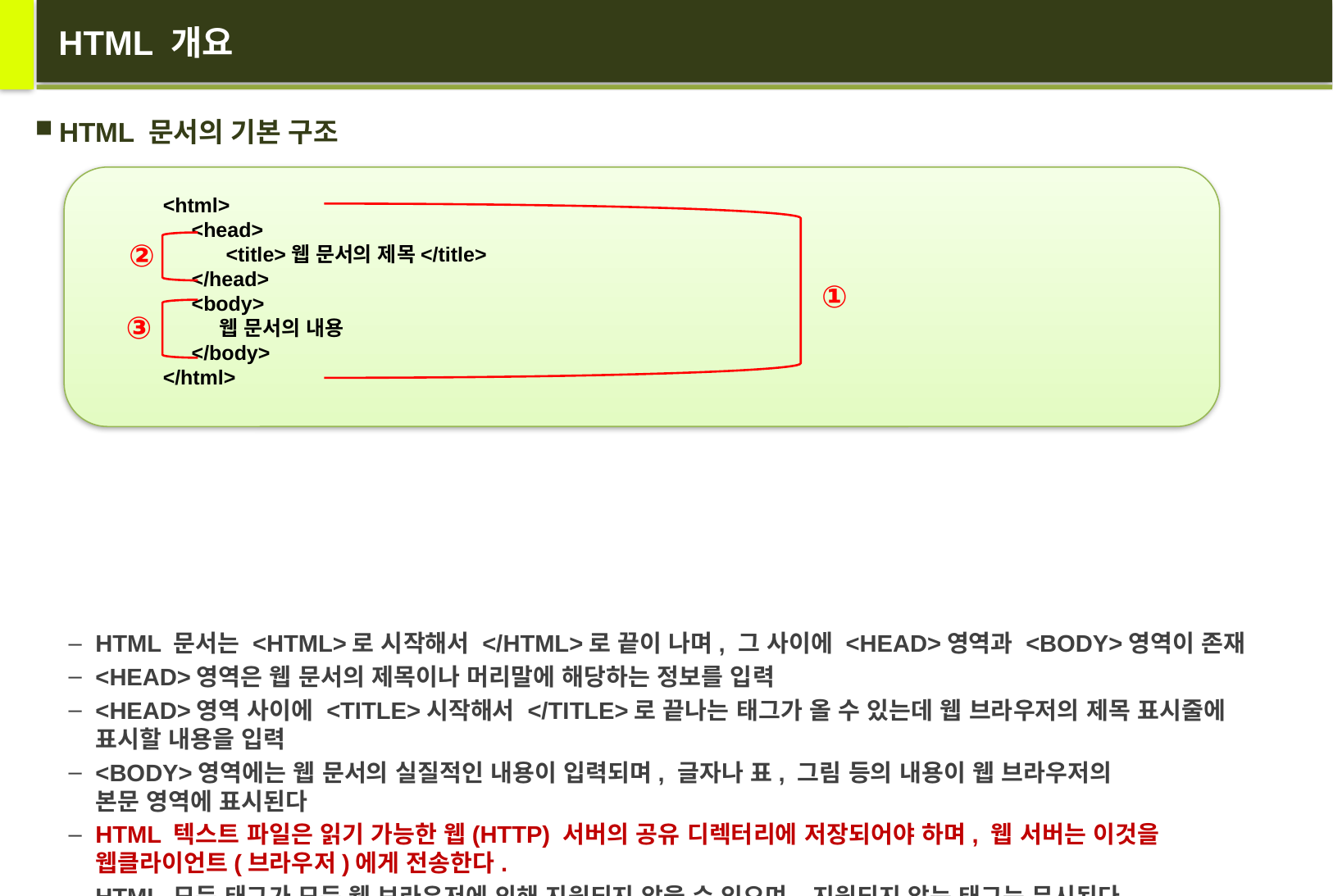

# HTML 개요
HTML 문서의 기본 구조

HTML 문서는 <HTML>로 시작해서 </HTML>로 끝이 나며, 그 사이에 <HEAD>영역과 <BODY>영역이 존재
<HEAD>영역은 웹 문서의 제목이나 머리말에 해당하는 정보를 입력
<HEAD>영역 사이에 <TITLE>시작해서 </TITLE>로 끝나는 태그가 올 수 있는데 웹 브라우저의 제목 표시줄에
표시할 내용을 입력
<BODY>영역에는 웹 문서의 실질적인 내용이 입력되며, 글자나 표, 그림 등의 내용이 웹 브라우저의
본문 영역에 표시된다
HTML 텍스트 파일은 읽기 가능한 웹(HTTP) 서버의 공유 디렉터리에 저장되어야 하며, 웹 서버는 이것을 웹클라이언트(브라우저)에게 전송한다.
HTML 모든 태그가 모든 웹 브라우저에 의해 지원되지 않을 수 있으며, 지원되지 않는 태그는 무시된다.

<html>
     <head>
           <title>웹 문서의 제목</title>
     </head>
     <body>
         웹 문서의 내용
     </body>
</html>

②

①

③